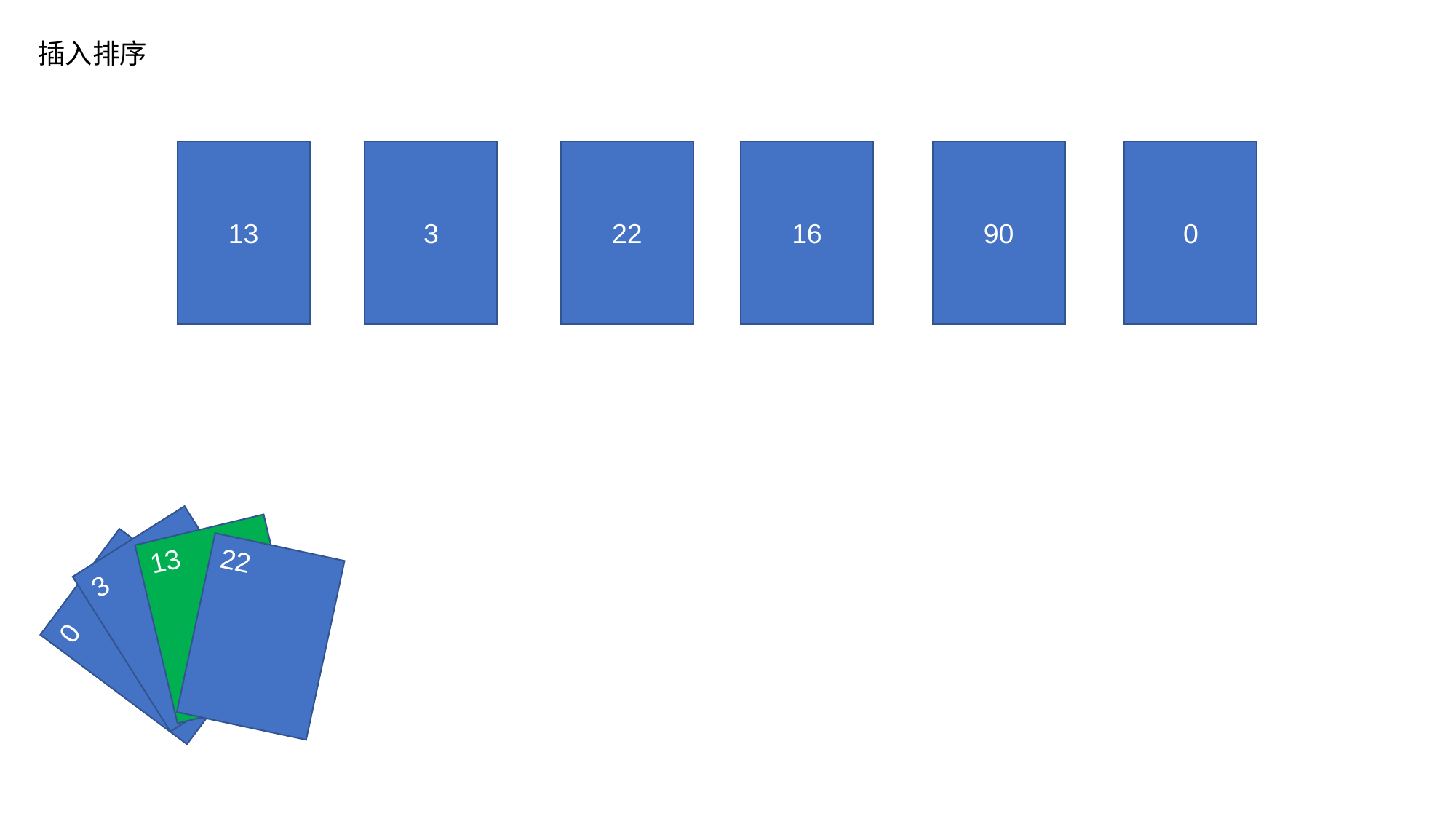

插入排序
13
3
22
16
90
0
3
13
0
22